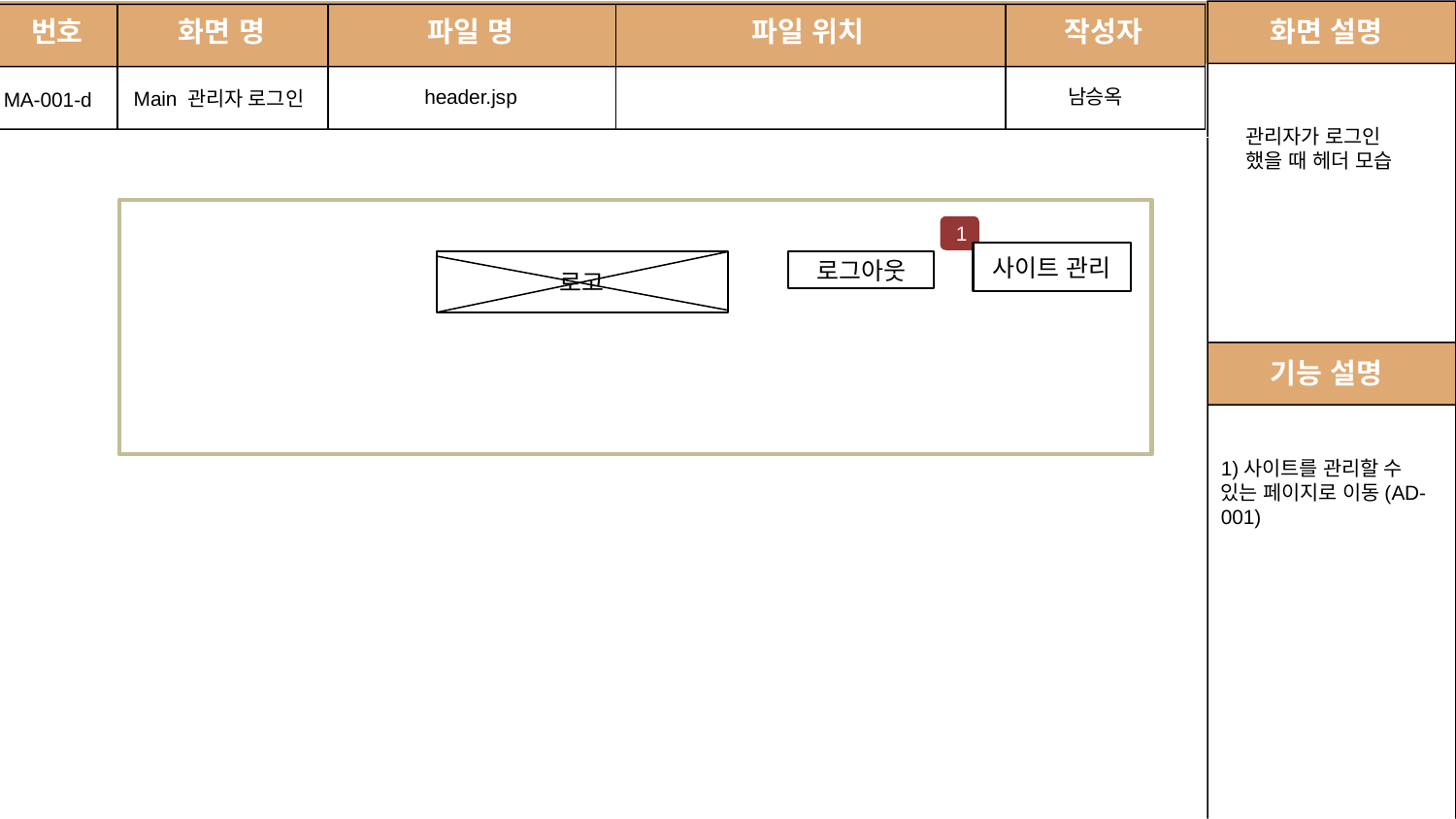

번호
화면 명
파일 명
# 파일 위치
작성자
화면 설명
남승옥
header.jsp
Main 관리자 로그인
MA-001-d
관리자가 로그인 했을 때 헤더 모습

2
2

1
사이트 관리
로그아웃
로고
기능 설명

1)사이트를 관리할 수 있는 페이지로 이동(AD-001)
2
2